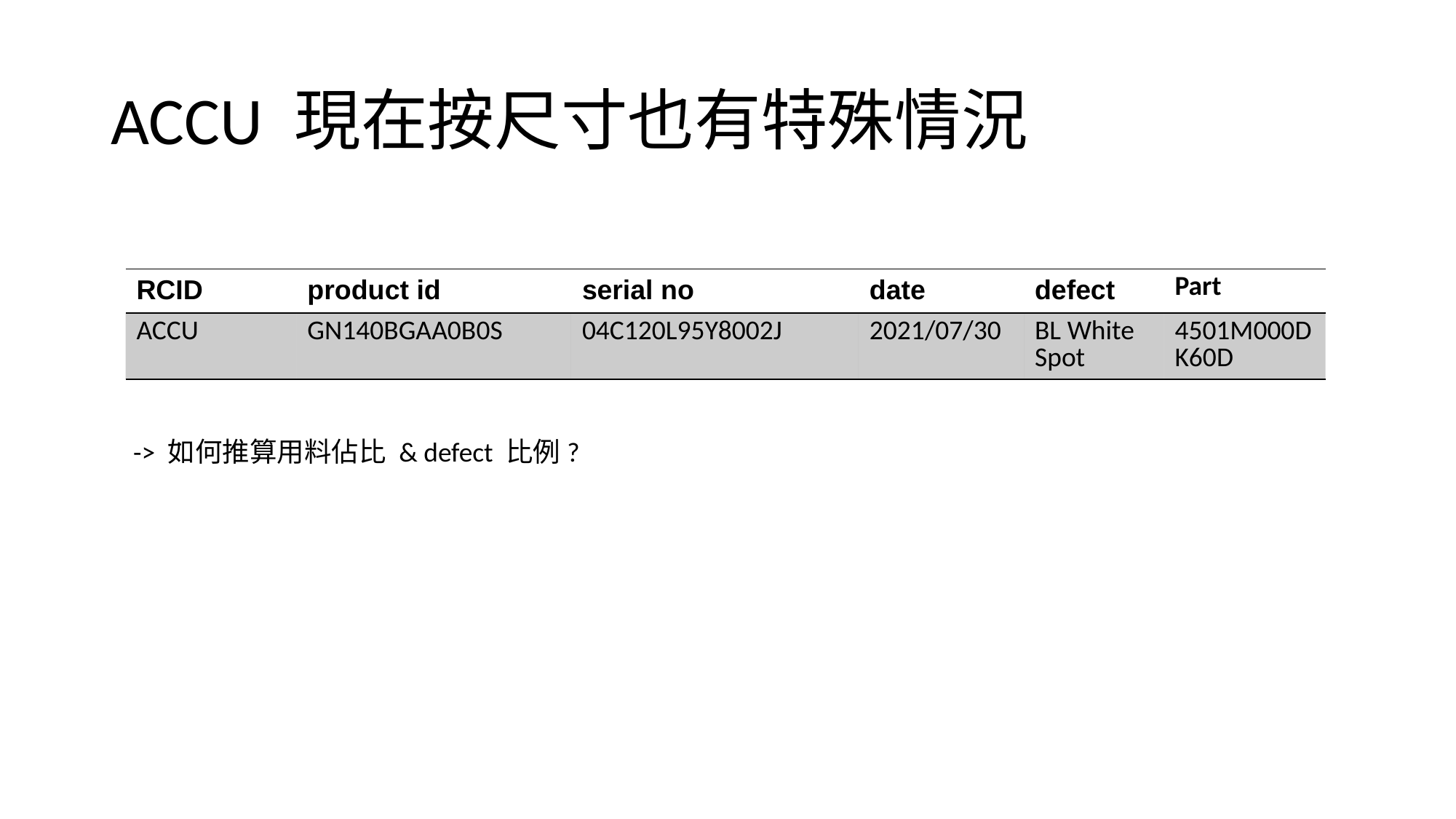

# ACCU 現在按尺寸也有特殊情況
| RCID | product id | serial no | date | defect | Part |
| --- | --- | --- | --- | --- | --- |
| ACCU | GN140BGAA0B0S | 04C120L95Y8002J | 2021/07/30 | BL White Spot | 4501M000DK60D |
-> 如何推算用料佔比 & defect 比例?